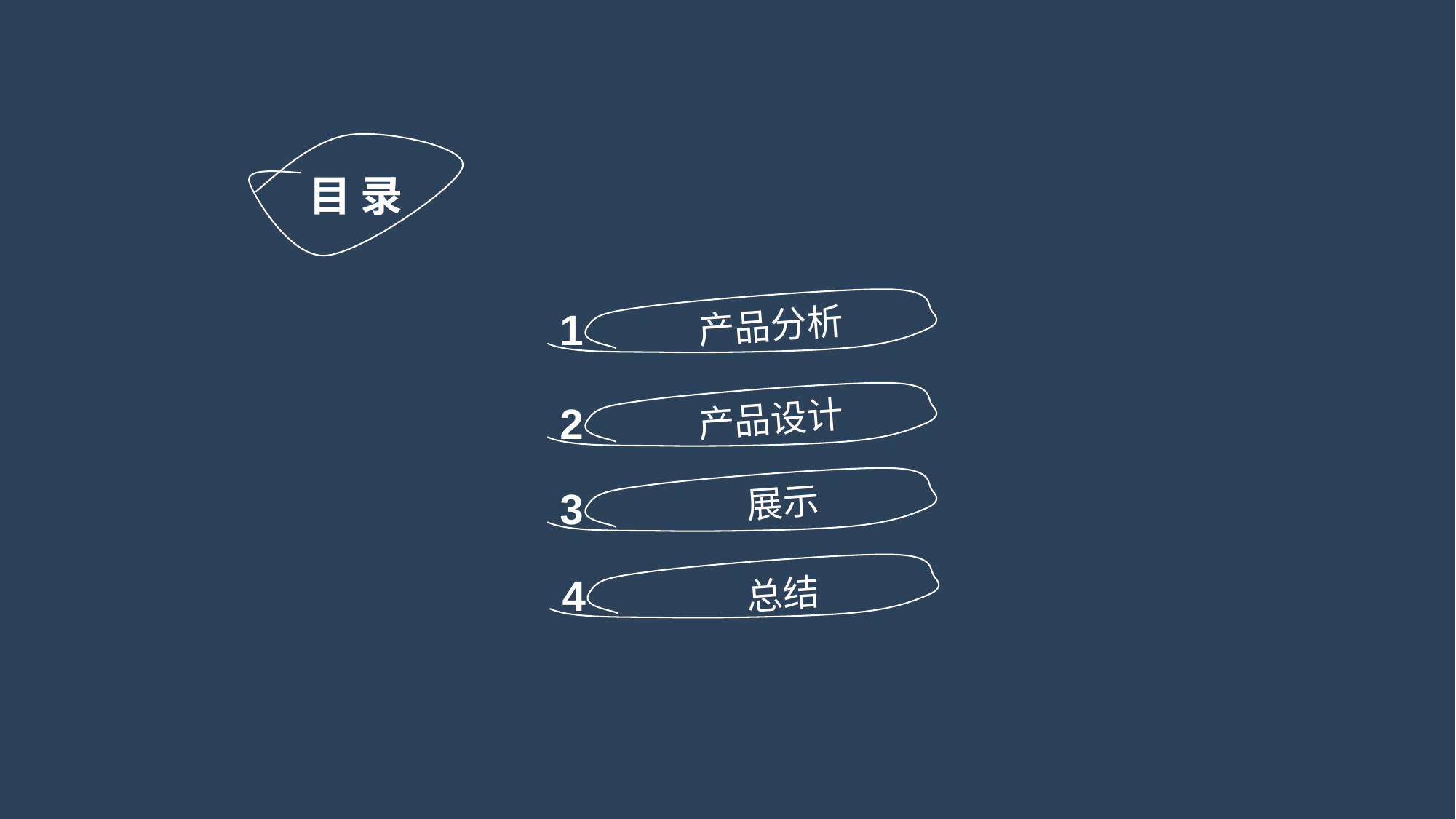

目 录

产品分析
1

产品设计
2

展示
3

4
总结